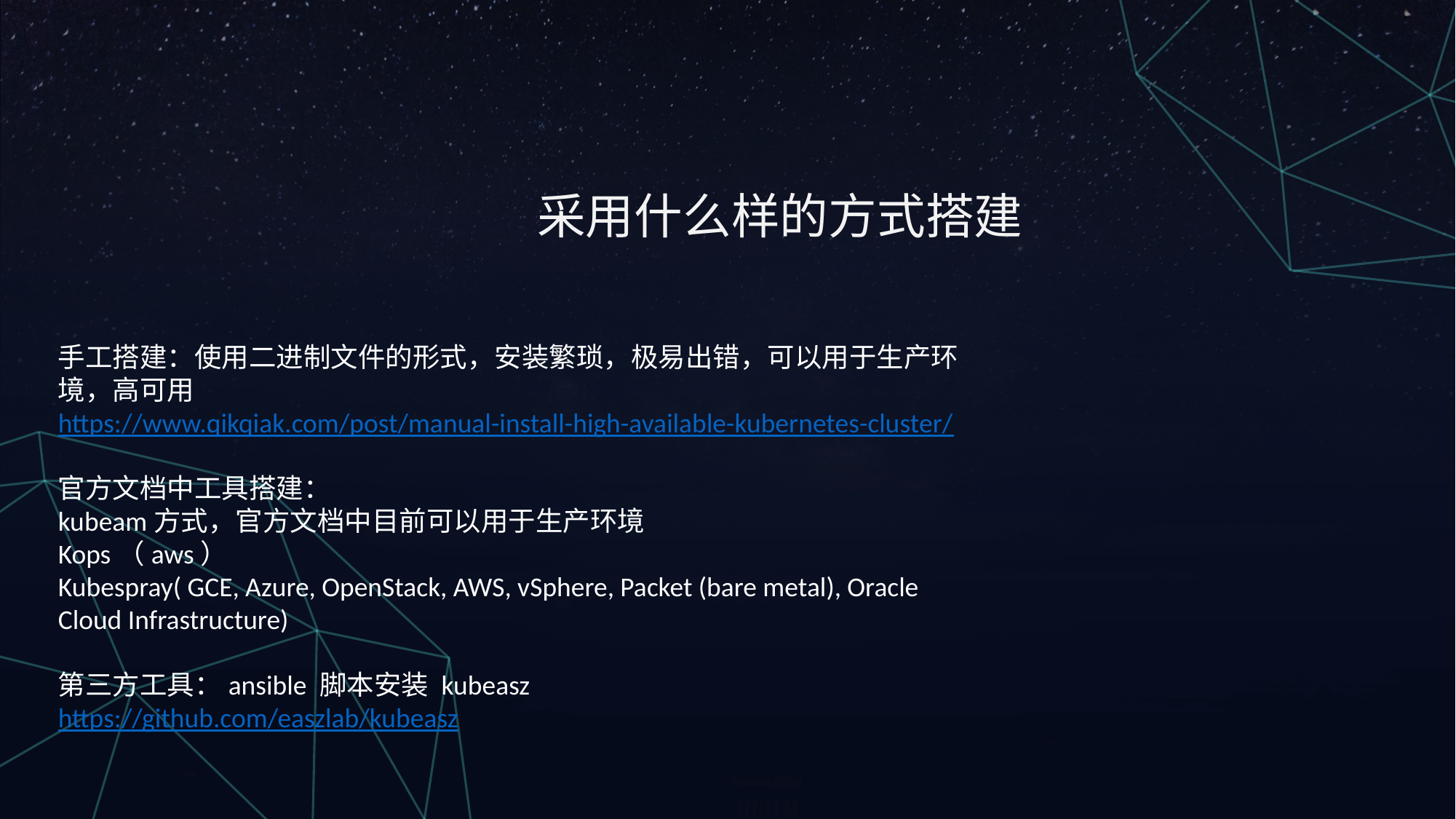

采用什么样的方式搭建
手工搭建：使用二进制文件的形式，安装繁琐，极易出错，可以用于生产环境，高可用  https://www.qikqiak.com/post/manual-install-high-available-kubernetes-cluster/

官方文档中工具搭建：
kubeam方式，官方文档中目前可以用于生产环境
Kops（aws）
Kubespray( GCE, Azure, OpenStack, AWS, vSphere, Packet (bare metal), Oracle Cloud Infrastructure)

第三方工具：ansible 脚本安装 kubeasz
https://github.com/easzlab/kubeasz